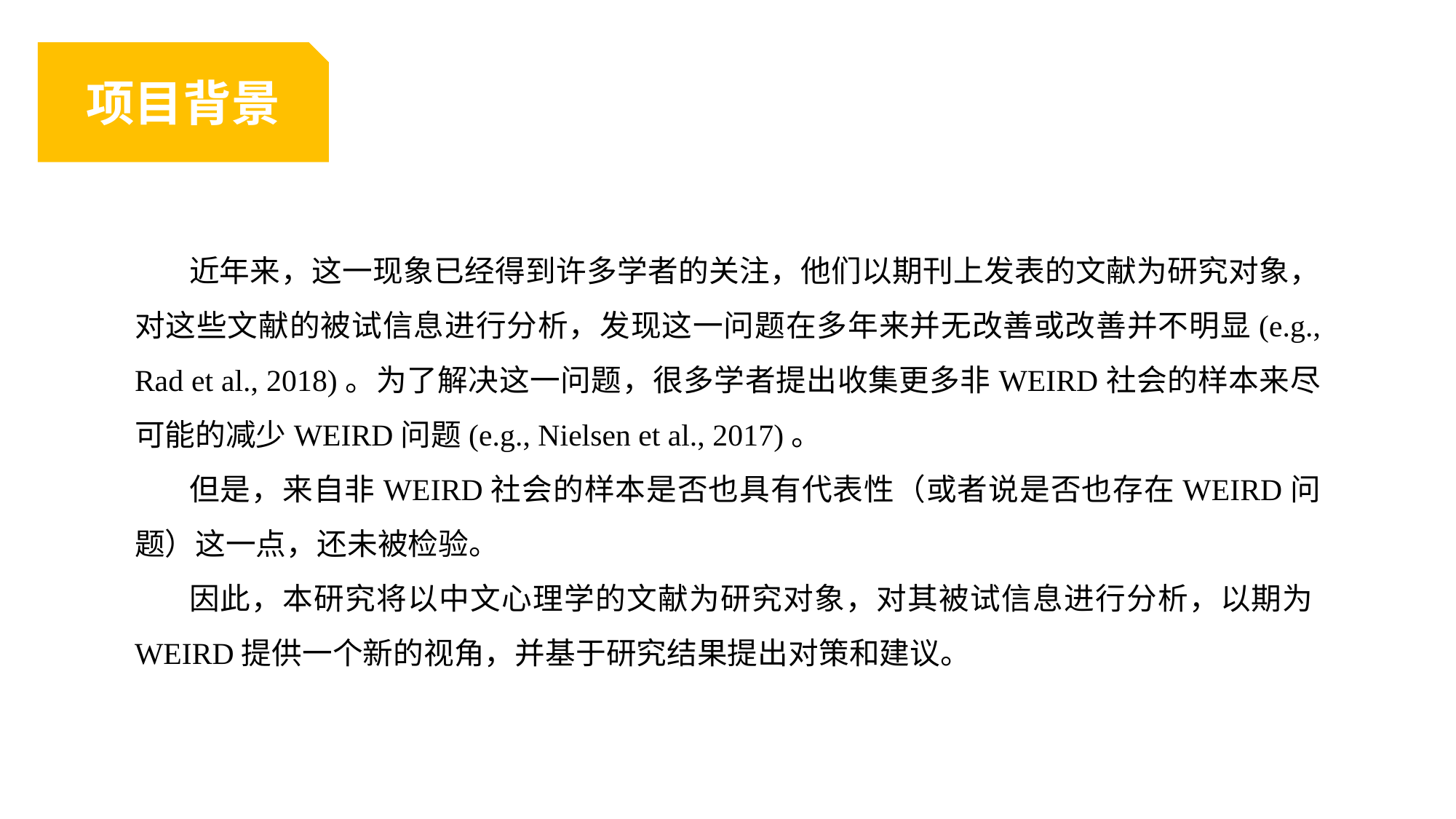

项目背景
近年来，这一现象已经得到许多学者的关注，他们以期刊上发表的文献为研究对象，对这些文献的被试信息进行分析，发现这一问题在多年来并无改善或改善并不明显(e.g., Rad et al., 2018)。为了解决这一问题，很多学者提出收集更多非WEIRD社会的样本来尽可能的减少WEIRD问题(e.g., Nielsen et al., 2017)。
但是，来自非WEIRD社会的样本是否也具有代表性（或者说是否也存在WEIRD问题）这一点，还未被检验。
因此，本研究将以中文心理学的文献为研究对象，对其被试信息进行分析，以期为WEIRD提供一个新的视角，并基于研究结果提出对策和建议。